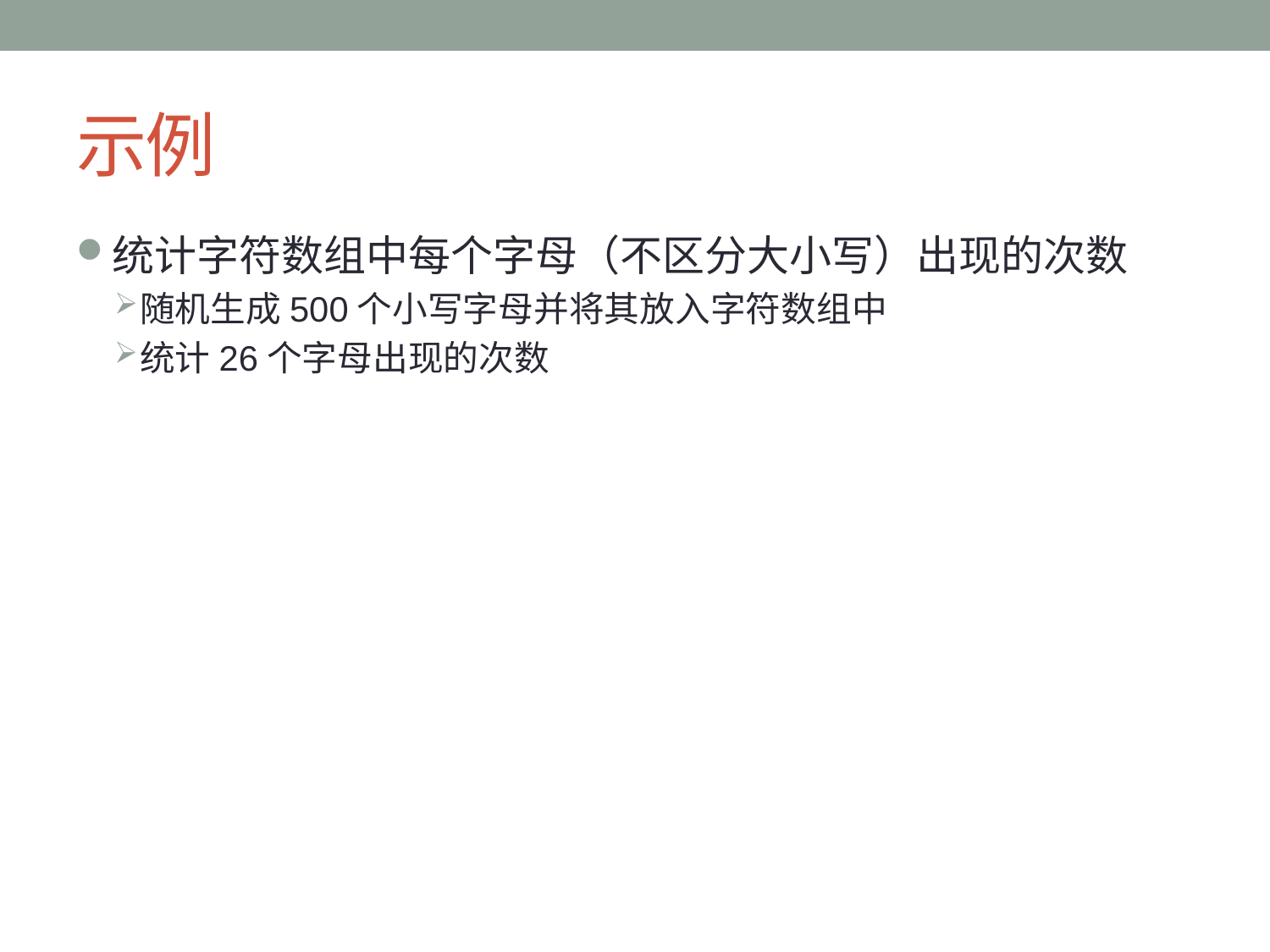

# 示例
统计字符数组中每个字母（不区分大小写）出现的次数
随机生成500个小写字母并将其放入字符数组中
统计26个字母出现的次数